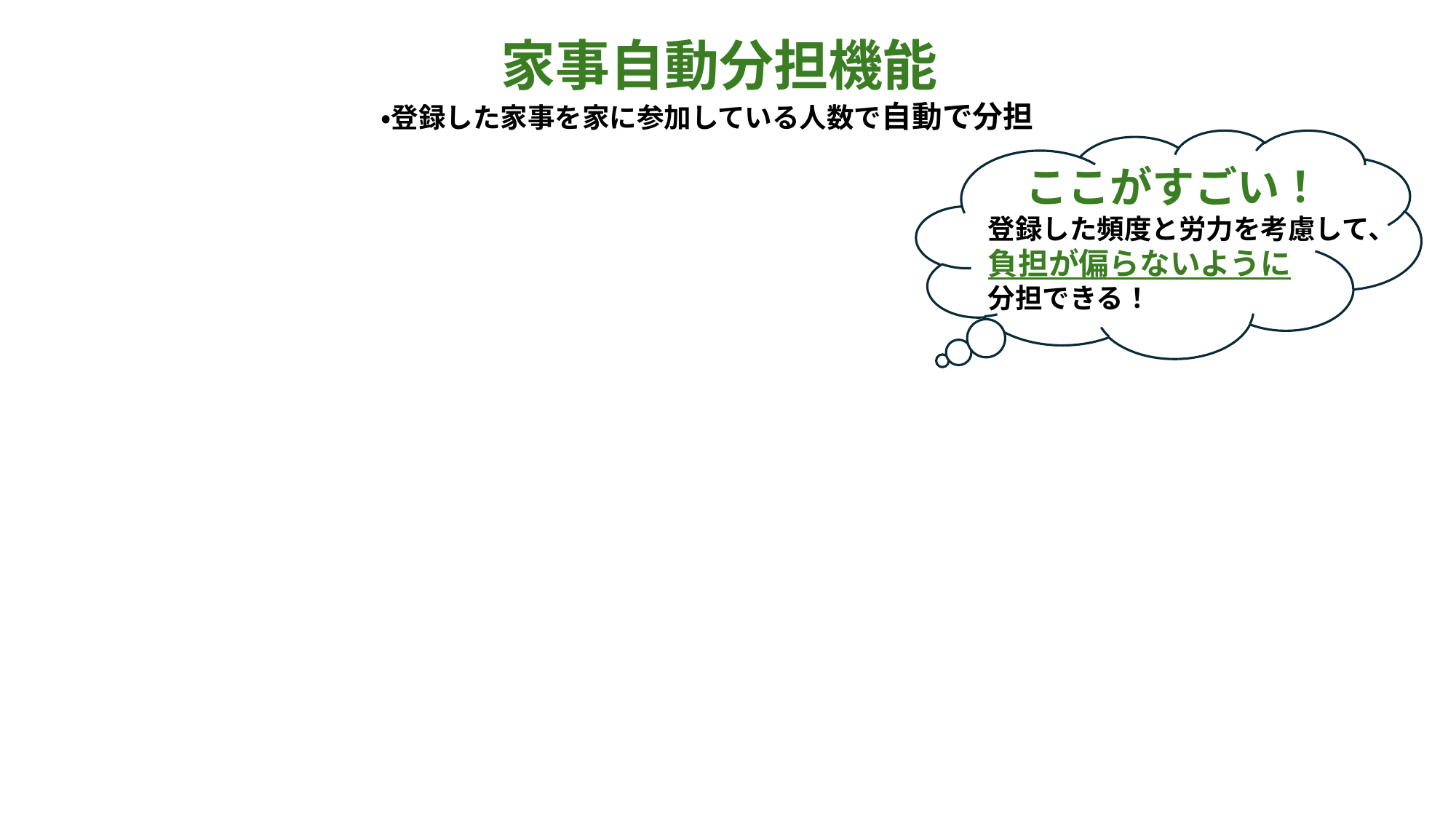

家事自動分担機能
・登録した家事を家に参加している人数で自動で分担

ここがすごい！
登録した頻度と労力を考慮して、
負担が偏らないように
分担できる！